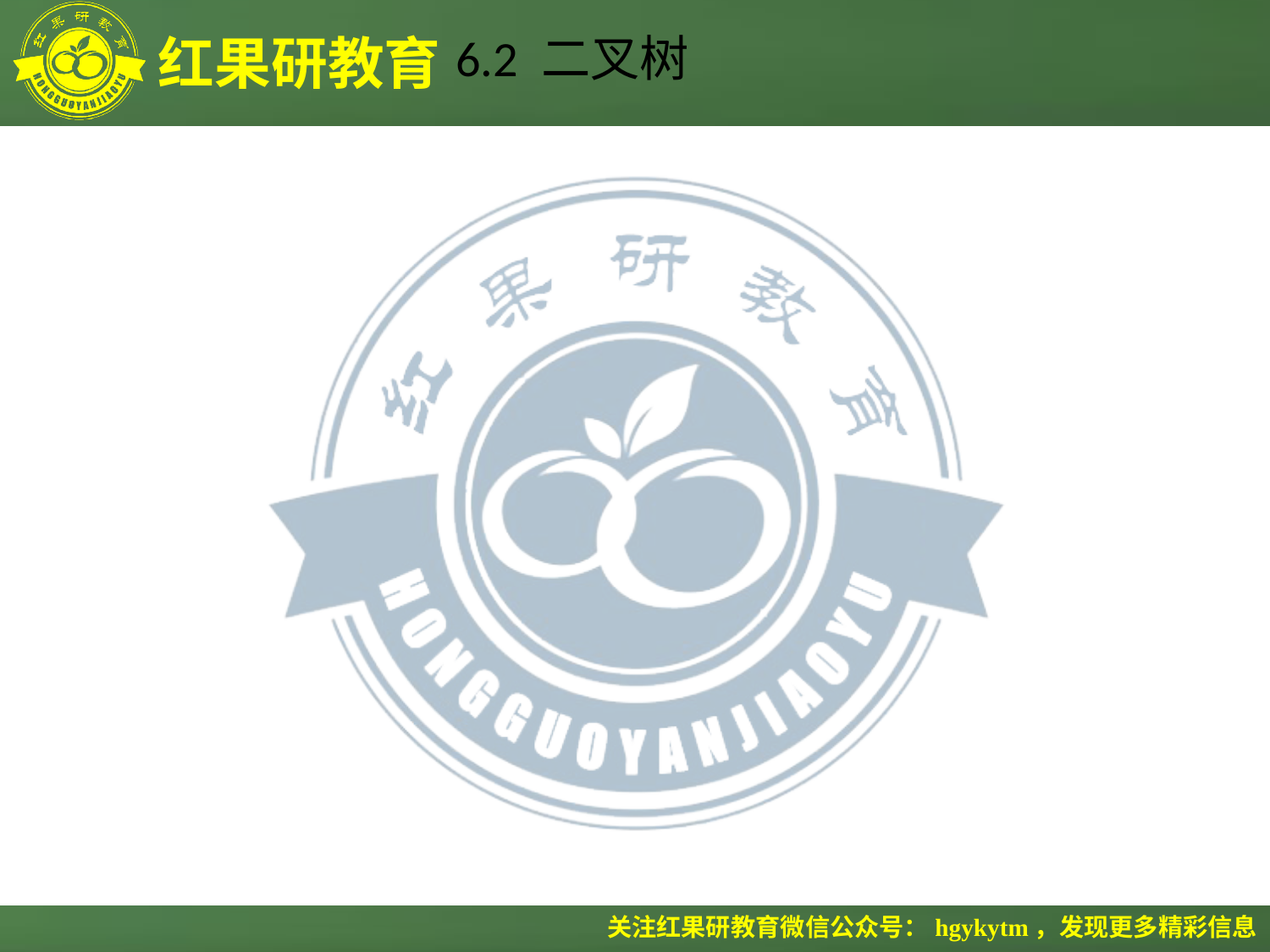

# 6.2 二叉树
6.2.1 二叉树的定义
1．二叉树
   二叉树是另一种树型结构，是由n（n≥0）个结点的有限集合。
   (1)当n=0时，称为空二叉树；
   (2)当n>0时，有且仅有一个结点为二叉树的根，其余结点被分成两个互不相交的子集，一个作为左子集，另一个作为右子集，每个子集又是一个二叉树。
　　它的特点是每个结点至多只有二棵子树（即二叉树中不存在度大于2的结点），并且，二叉树的子树有左右之分，其次序不能任意颠倒，即若将其左、右子树颠倒，就成为另外一棵不同的二叉树。即使树中结点只有一棵子树，也要区分它是左子树还是右子树。因此二叉树具有五种基本形态，如图6-2所示。（a）空二叉树；（b）仅有根结点的二叉树；（c）右子树为空的二叉树；（d）左、右子树均非空的二叉树；（e）左子树为空的二叉树